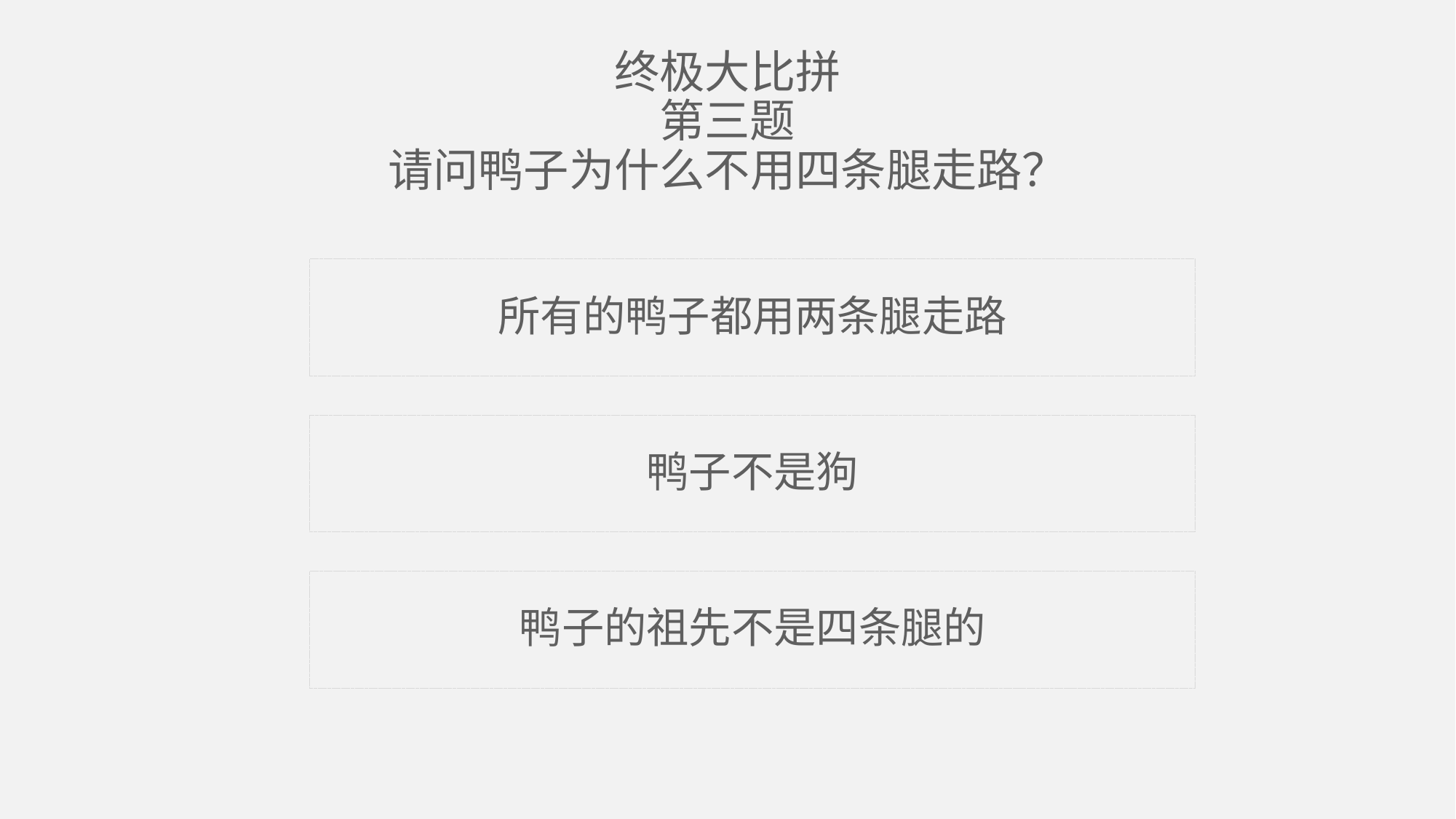

终极大比拼
第三题
请问鸭子为什么不用四条腿走路？
所有的鸭子都用两条腿走路
鸭子不是狗
鸭子的祖先不是四条腿的